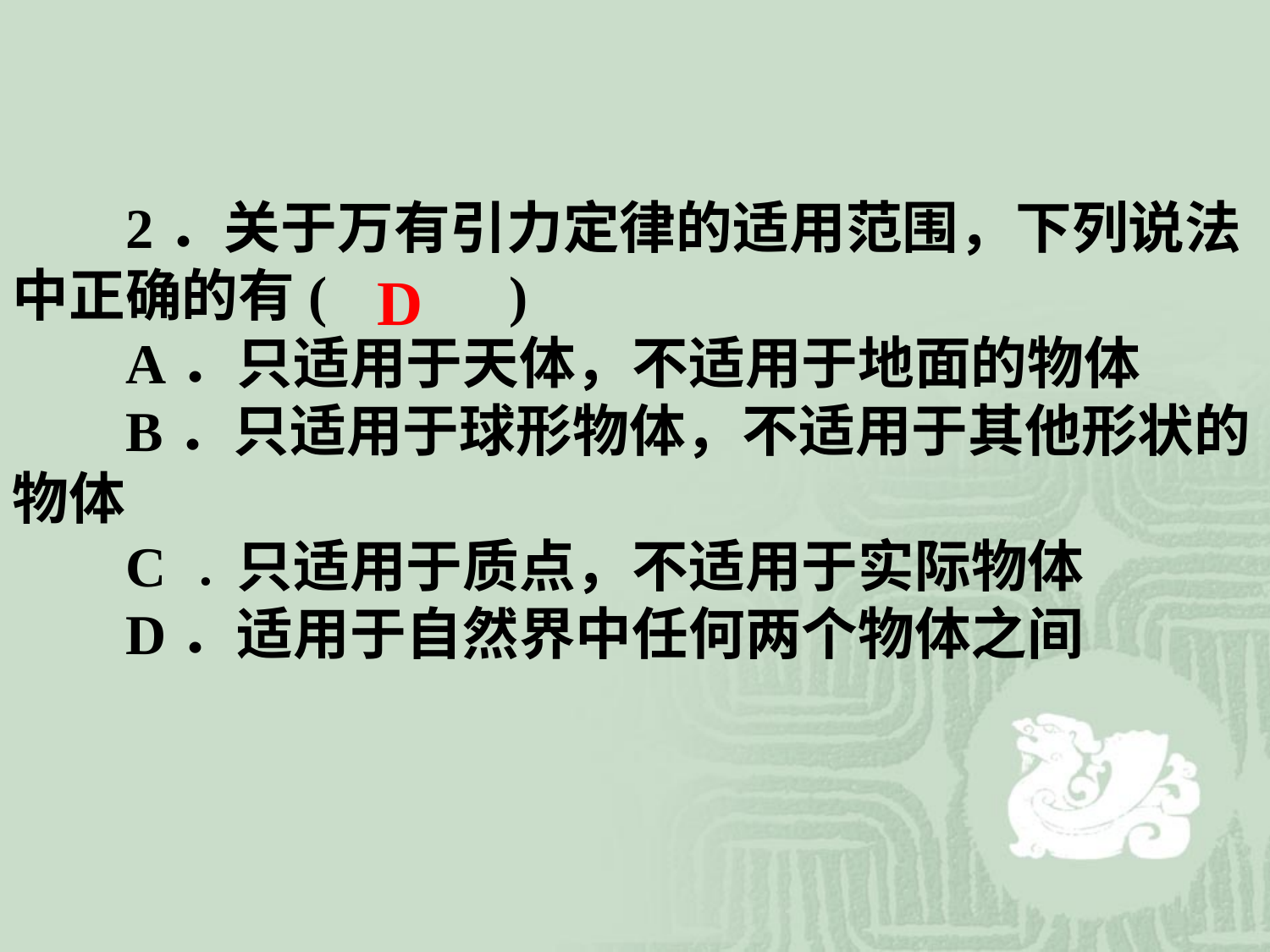

2．关于万有引力定律的适用范围，下列说法中正确的有(      　 )
        A．只适用于天体，不适用于地面的物体
        B．只适用于球形物体，不适用于其他形状的物体
        C ．只适用于质点，不适用于实际物体
        D．适用于自然界中任何两个物体之间
D